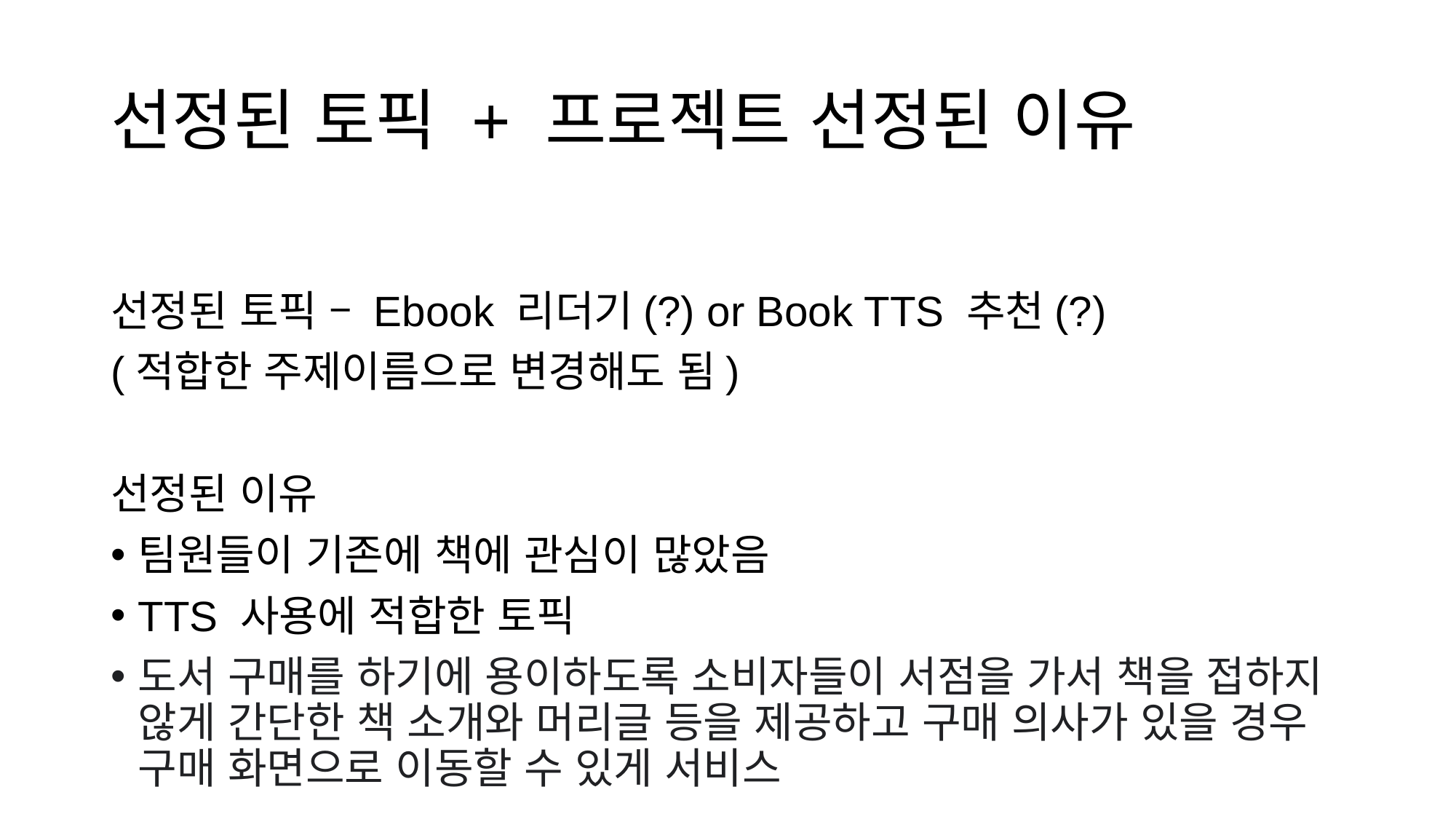

# 선정된 토픽 + 프로젝트 선정된 이유

선정된 토픽 – Ebook 리더기(?) or Book TTS 추천(?)
(적합한 주제이름으로 변경해도 됨)

선정된 이유
팀원들이 기존에 책에 관심이 많았음
TTS 사용에 적합한 토픽
도서 구매를 하기에 용이하도록 소비자들이 서점을 가서 책을 접하지 않게 간단한 책 소개와 머리글 등을 제공하고 구매 의사가 있을 경우 구매 화면으로 이동할 수 있게 서비스